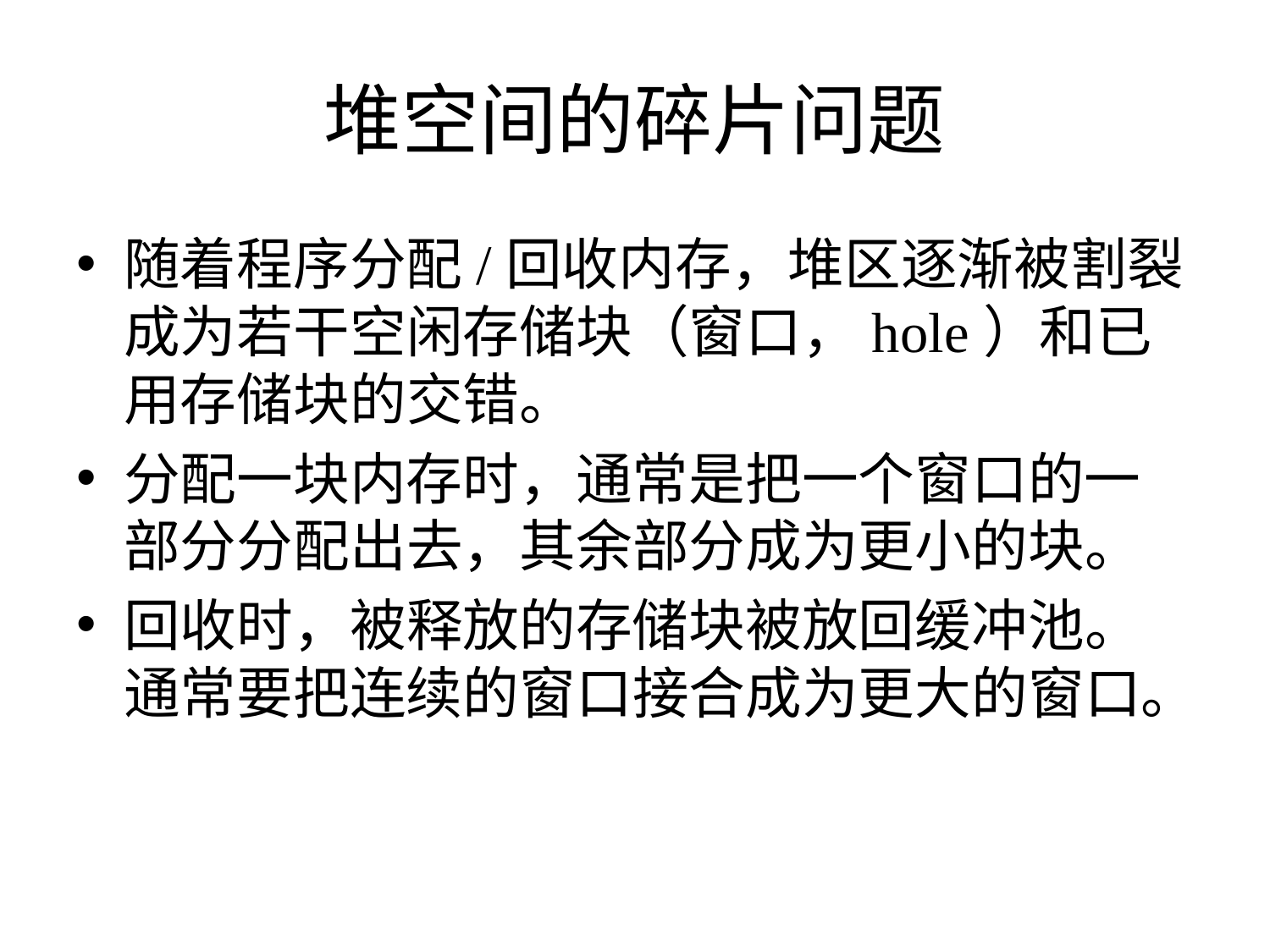

# 堆空间的碎片问题
随着程序分配/回收内存，堆区逐渐被割裂成为若干空闲存储块（窗口，hole）和已用存储块的交错。
分配一块内存时，通常是把一个窗口的一部分分配出去，其余部分成为更小的块。
回收时，被释放的存储块被放回缓冲池。通常要把连续的窗口接合成为更大的窗口。